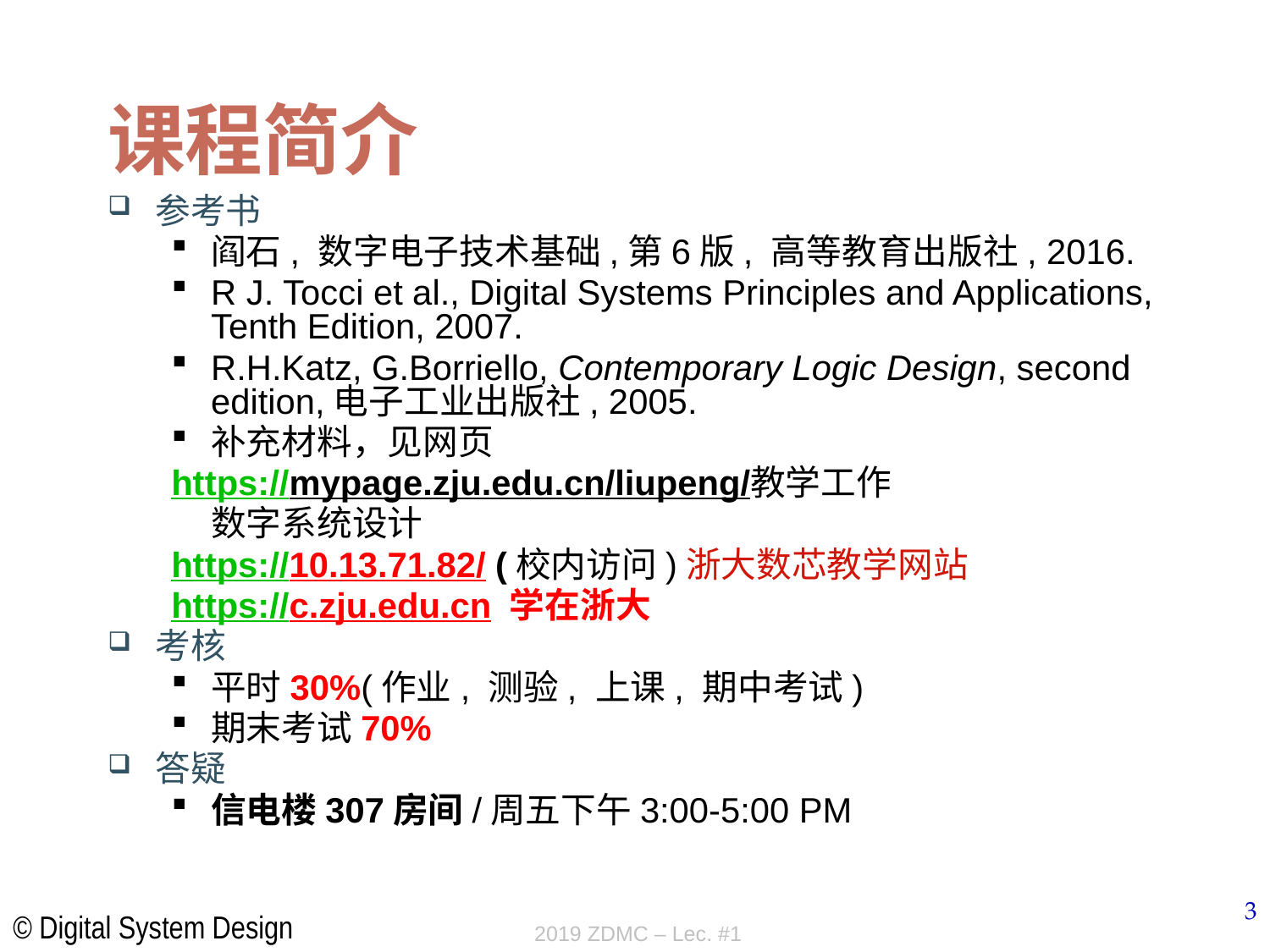

# 课程简介
参考书
阎石, 数字电子技术基础,第6版, 高等教育出版社, 2016.
R J. Tocci et al., Digital Systems Principles and Applications,  Tenth Edition, 2007.
R.H.Katz, G.Borriello, Contemporary Logic Design, second edition,电子工业出版社, 2005.
补充材料，见网页
https://mypage.zju.edu.cn/liupeng/教学工作
	数字系统设计
https://10.13.71.82/ (校内访问)浙大数芯教学网站
https://c.zju.edu.cn 学在浙大
考核
平时30%(作业, 测验, 上课, 期中考试)
期末考试70%
答疑
信电楼307房间/周五下午3:00-5:00 PM

2019 ZDMC – Lec. #1
3